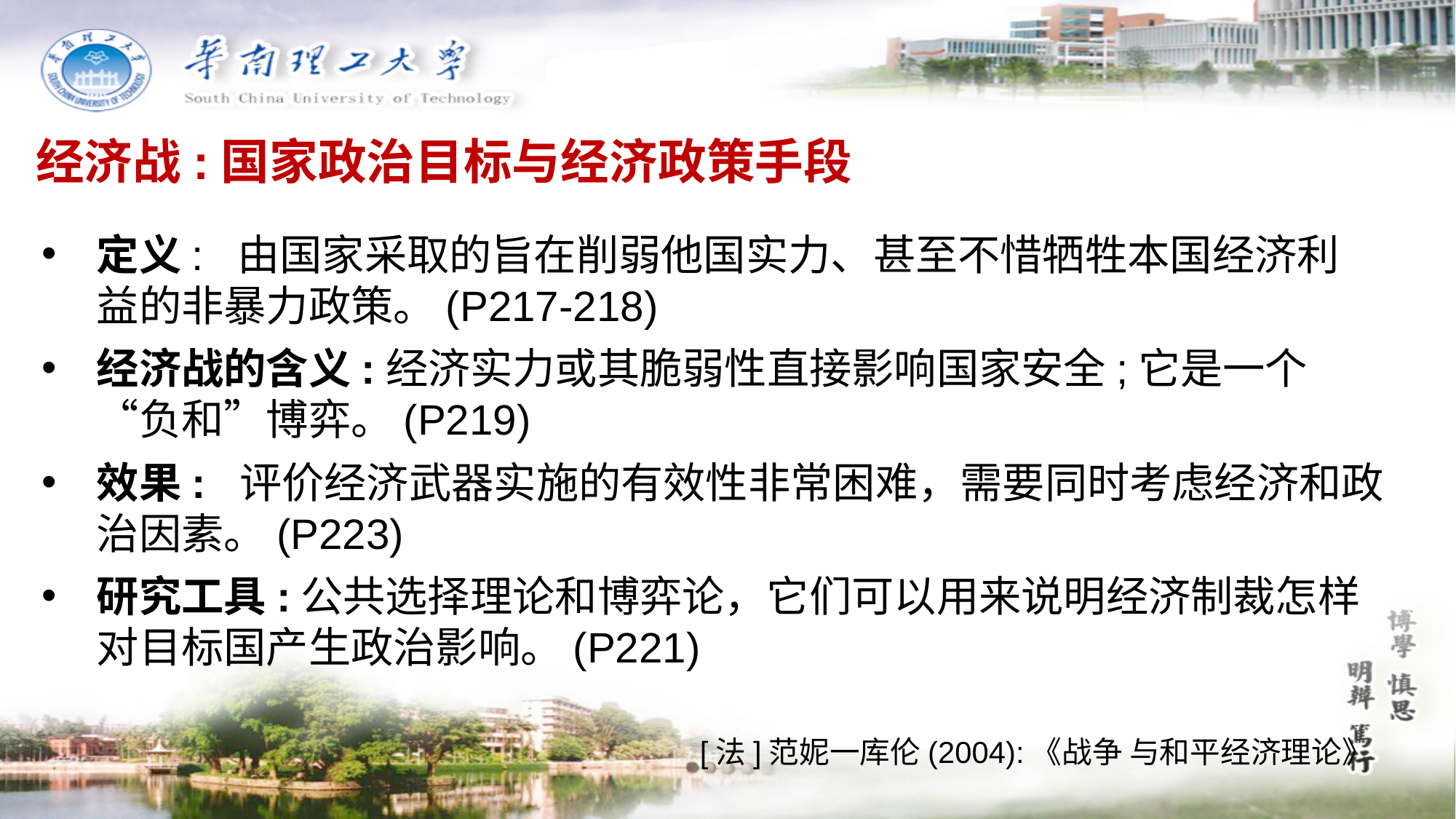

经济战:国家政治目标与经济政策手段
定义:  由国家采取的旨在削弱他国实力、甚至不惜牺牲本国经济利益的非暴力政策。(P217-218)
经济战的含义:经济实力或其脆弱性直接影响国家安全;它是一个“负和”博弈。(P219)
效果:  评价经济武器实施的有效性非常困难，需要同时考虑经济和政治因素。(P223)
研究工具:公共选择理论和博弈论，它们可以用来说明经济制裁怎样对目标国产生政治影响。(P221)
 [法]范妮一库伦(2004):《战争 与和平经济理论》